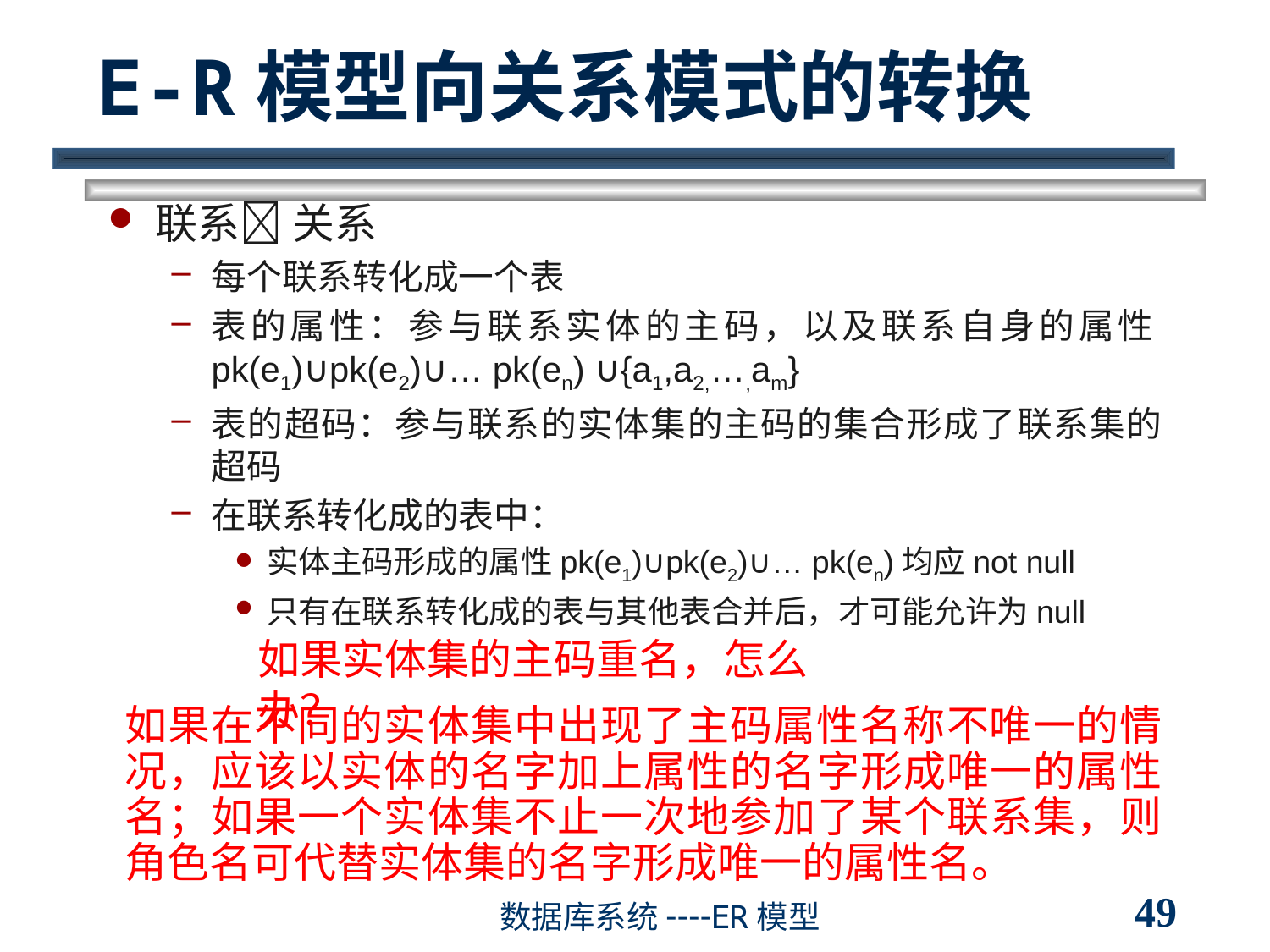

# E-R模型向关系模式的转换
联系→ 关系
每个联系转化成一个表
表的属性：参与联系实体的主码，以及联系自身的属性pk(e1)∪pk(e2)∪… pk(en) ∪{a1,a2,…,am}
表的超码：参与联系的实体集的主码的集合形成了联系集的超码
在联系转化成的表中：
实体主码形成的属性pk(e1)∪pk(e2)∪… pk(en)均应not null
只有在联系转化成的表与其他表合并后，才可能允许为null
如果实体集的主码重名，怎么办？
如果在不同的实体集中出现了主码属性名称不唯一的情况，应该以实体的名字加上属性的名字形成唯一的属性名；如果一个实体集不止一次地参加了某个联系集，则角色名可代替实体集的名字形成唯一的属性名。
49
数据库系统----ER模型